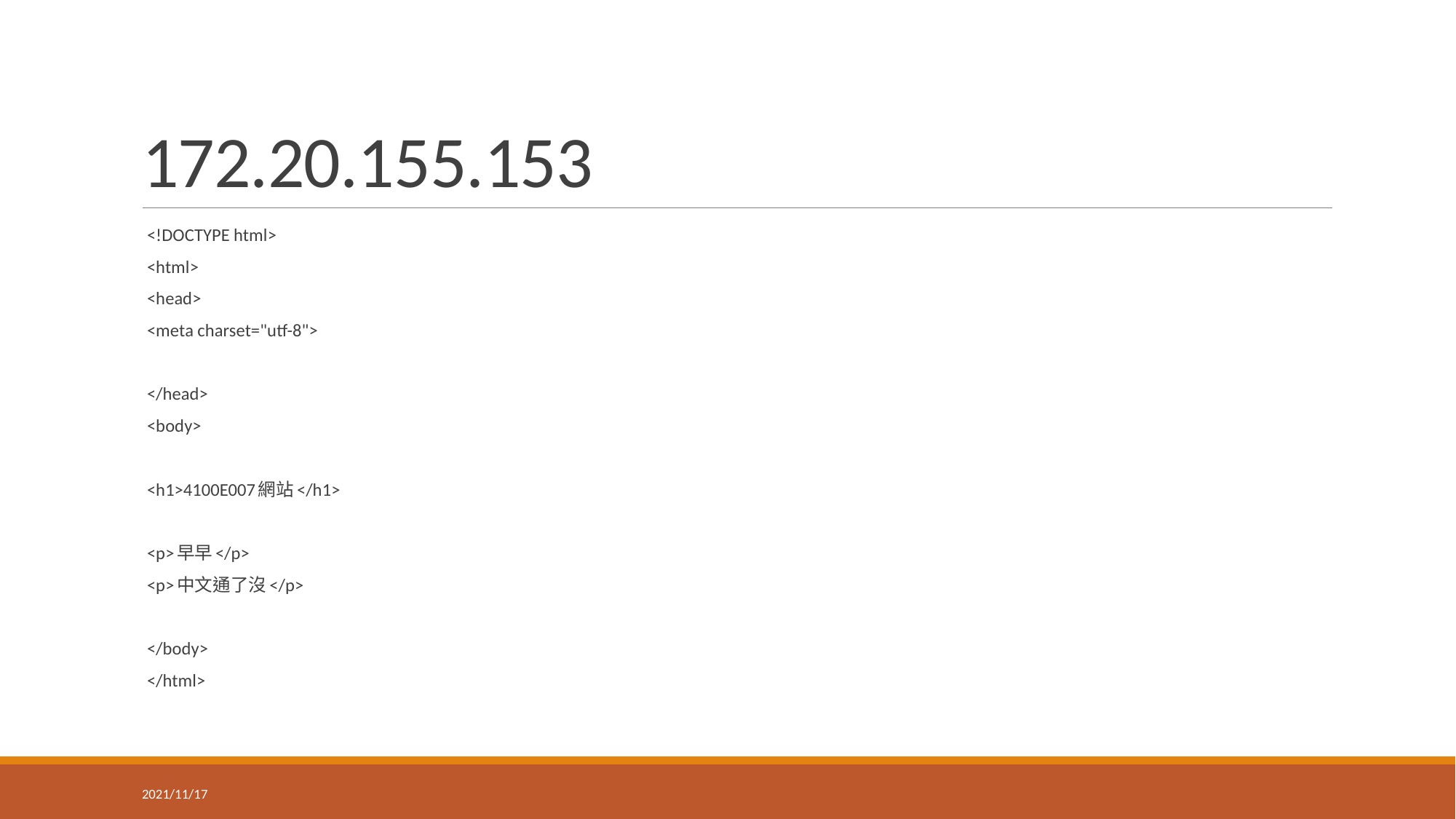

# 172.20.155.153
<!DOCTYPE html>
<html>
<head>
<meta charset="utf-8">

</head>
<body>

<h1>4100E007網站</h1>

<p>早早</p>
<p>中文通了沒</p>

</body>
</html>
2021/11/17